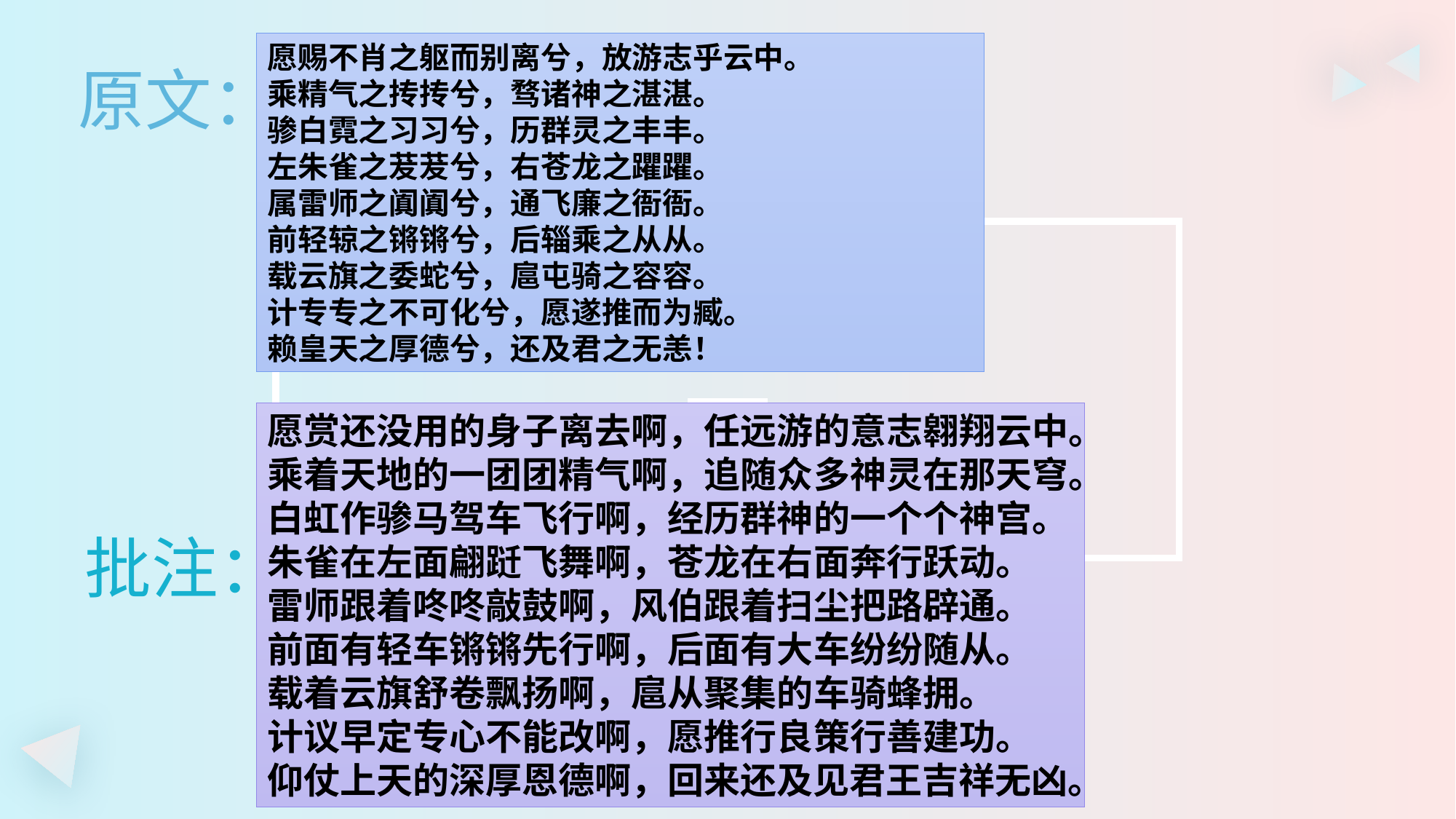

原文：
愿赐不肖之躯而别离兮，放游志乎云中。
乘精气之抟抟兮，骛诸神之湛湛。
骖白霓之习习兮，历群灵之丰丰。
左朱雀之茇茇兮，右苍龙之躣躣。
属雷师之阗阗兮，通飞廉之衙衙。
前轻辌之锵锵兮，后辎乘之从从。
载云旗之委蛇兮，扈屯骑之容容。
计专专之不可化兮，愿遂推而为臧。
赖皇天之厚德兮，还及君之无恙！
愿赏还没用的身子离去啊，任远游的意志翱翔云中。
乘着天地的一团团精气啊，追随众多神灵在那天穹。
白虹作骖马驾车飞行啊，经历群神的一个个神宫。
朱雀在左面翩跹飞舞啊，苍龙在右面奔行跃动。
雷师跟着咚咚敲鼓啊，风伯跟着扫尘把路辟通。
前面有轻车锵锵先行啊，后面有大车纷纷随从。
载着云旗舒卷飘扬啊，扈从聚集的车骑蜂拥。
计议早定专心不能改啊，愿推行良策行善建功。
仰仗上天的深厚恩德啊，回来还及见君王吉祥无凶。
批注：
01